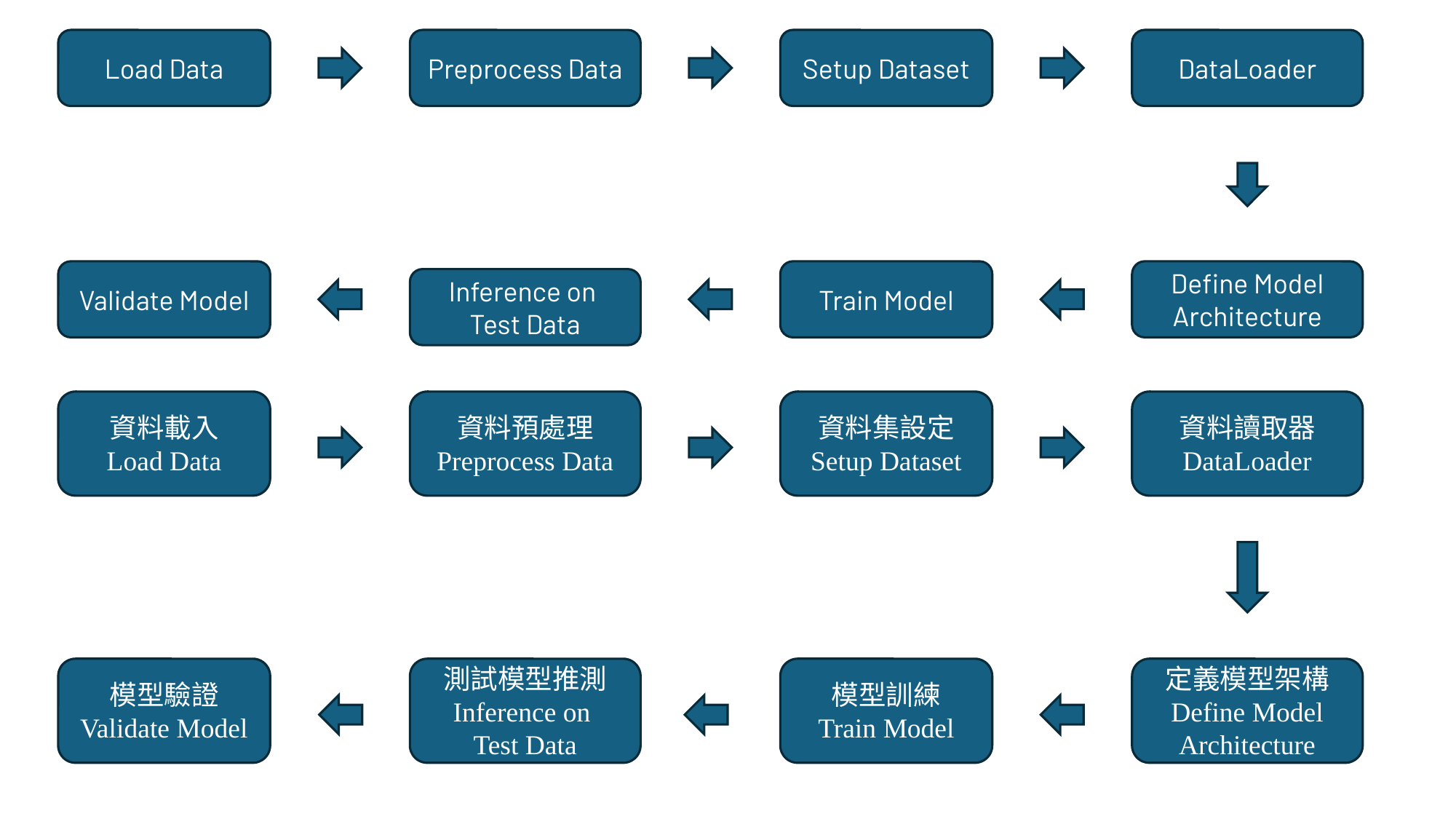

Load Data
DataLoader
Preprocess Data
Setup Dataset

Validate Model
Define Model Architecture
Train Model
Inference on
Test Data

資料載入
Load Data
資料集設定
Setup Dataset
資料讀取器
DataLoader
資料預處理
Preprocess Data

模型驗證
Validate Model
測試模型推測
Inference on
Test Data
模型訓練
Train Model
定義模型架構
Define Model Architecture